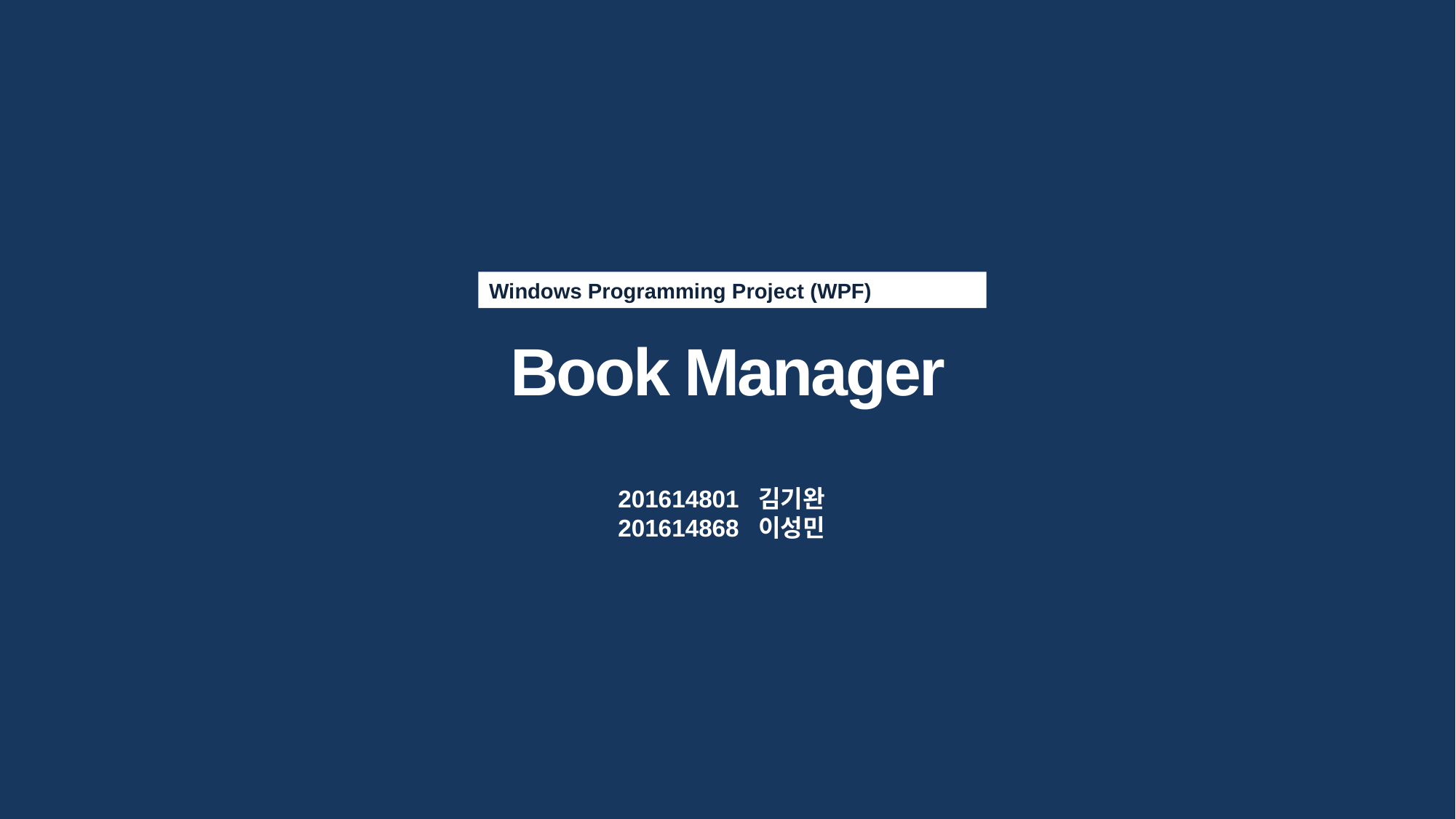

Windows Programming Project (WPF)
Book Manager
201614801  김기완
201614868  이성민